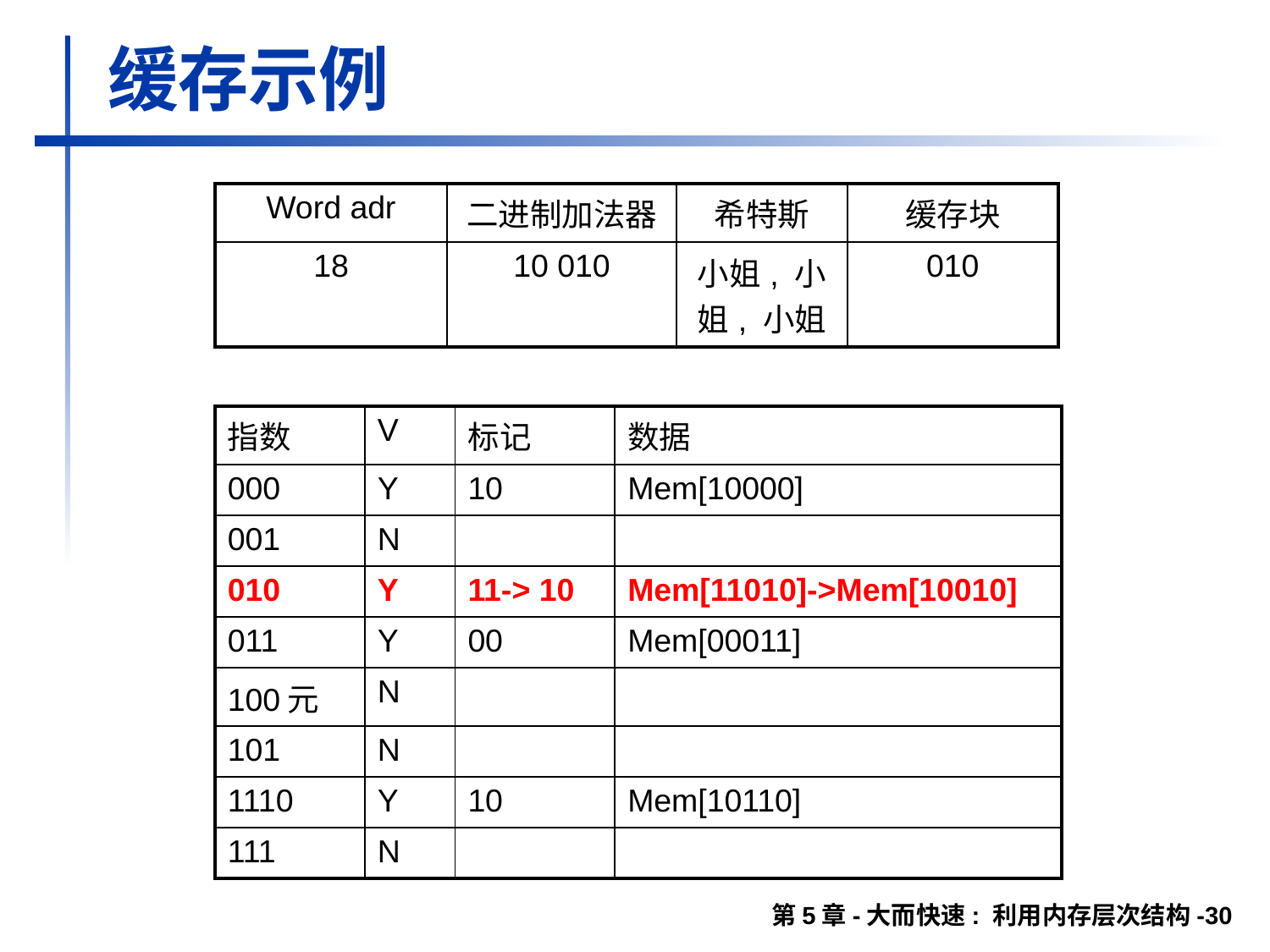

# 缓存示例
| Word adr | 二进制加法器 | 希特斯 | 缓存块 |
| --- | --- | --- | --- |
| 18 | 10 010 | 小姐, 小姐, 小姐 | 010 |
| 指数 | V | 标记 | 数据 |
| --- | --- | --- | --- |
| 000 | Y | 10 | Mem[10000] |
| 001 | N |  |  |
| 010 | Y | 11-> 10 | Mem[11010]->Mem[10010] |
| 011 | Y | 00 | Mem[00011] |
| 100元 | N |  |  |
| 101 | N |  |  |
| 1110 | Y | 10 | Mem[10110] |
| 111 | N |  |  |
第5章-大而快速: 利用内存层次结构-30